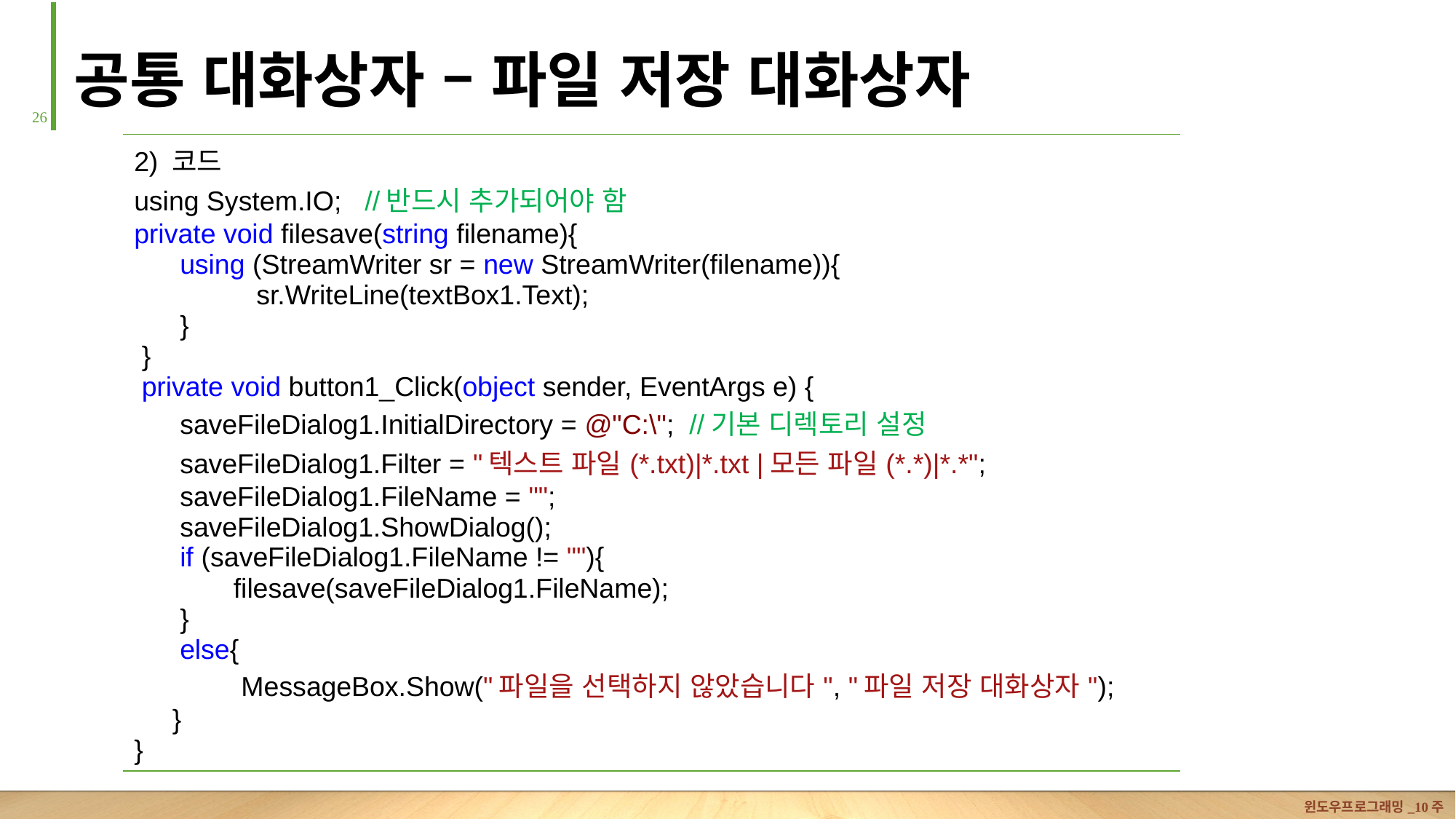

# 공통 대화상자 – 파일 저장 대화상자
26
| 2) 코드 using System.IO; //반드시 추가되어야 함 private void filesave(string filename){ using (StreamWriter sr = new StreamWriter(filename)){ sr.WriteLine(textBox1.Text); } } private void button1\_Click(object sender, EventArgs e) { saveFileDialog1.InitialDirectory = @"C:\"; //기본 디렉토리 설정 saveFileDialog1.Filter = "텍스트 파일(\*.txt)|\*.txt |모든 파일(\*.\*)|\*.\*"; saveFileDialog1.FileName = ""; saveFileDialog1.ShowDialog(); if (saveFileDialog1.FileName != ""){ filesave(saveFileDialog1.FileName); } else{ MessageBox.Show("파일을 선택하지 않았습니다", "파일 저장 대화상자"); } } |
| --- |

윈도우프로그래밍_10주